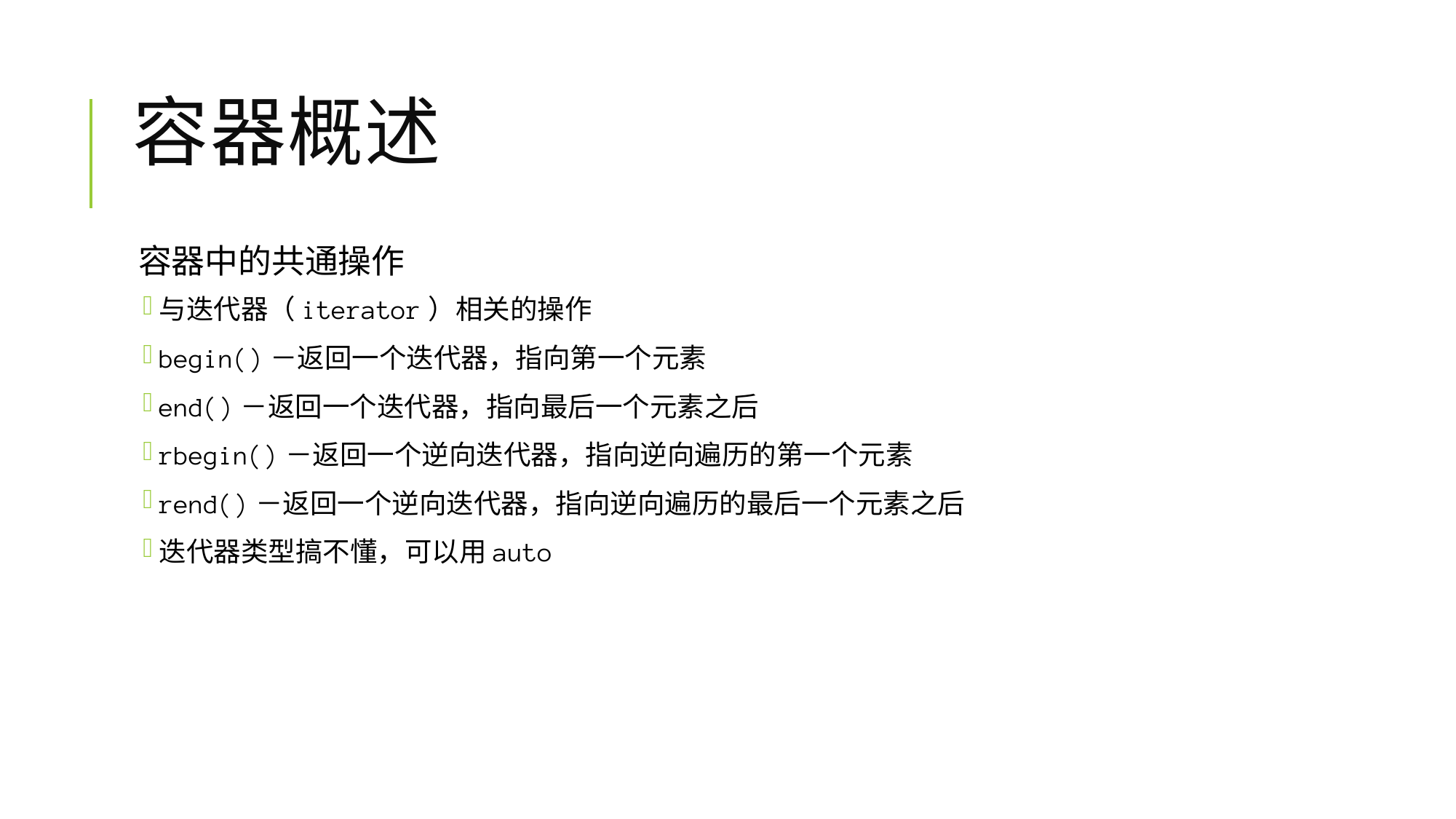

# 容器概述
容器中的共通操作
与迭代器（iterator）相关的操作
begin()－返回一个迭代器，指向第一个元素
end()－返回一个迭代器，指向最后一个元素之后
rbegin()－返回一个逆向迭代器，指向逆向遍历的第一个元素
rend()－返回一个逆向迭代器，指向逆向遍历的最后一个元素之后
迭代器类型搞不懂，可以用auto